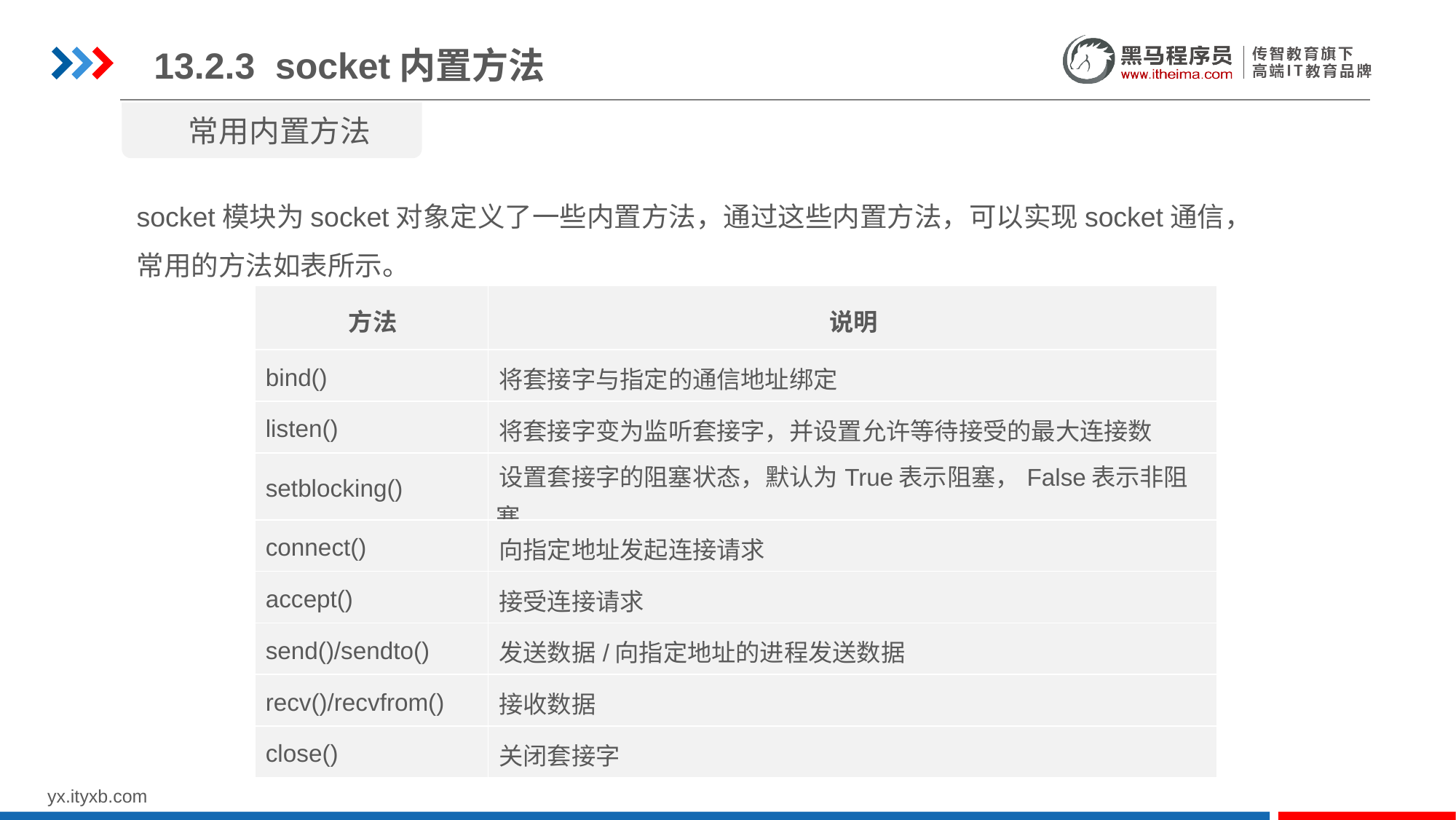

13.2.3  socket内置方法

常用内置方法
socket模块为socket对象定义了一些内置方法，通过这些内置方法，可以实现socket通信，常用的方法如表所示。
| 方法 | 说明 |
| --- | --- |
| bind() | 将套接字与指定的通信地址绑定 |
| listen() | 将套接字变为监听套接字，并设置允许等待接受的最大连接数 |
| setblocking() | 设置套接字的阻塞状态，默认为True表示阻塞，False表示非阻塞 |
| connect() | 向指定地址发起连接请求 |
| accept() | 接受连接请求 |
| send()/sendto() | 发送数据/向指定地址的进程发送数据 |
| recv()/recvfrom() | 接收数据 |
| close() | 关闭套接字 |